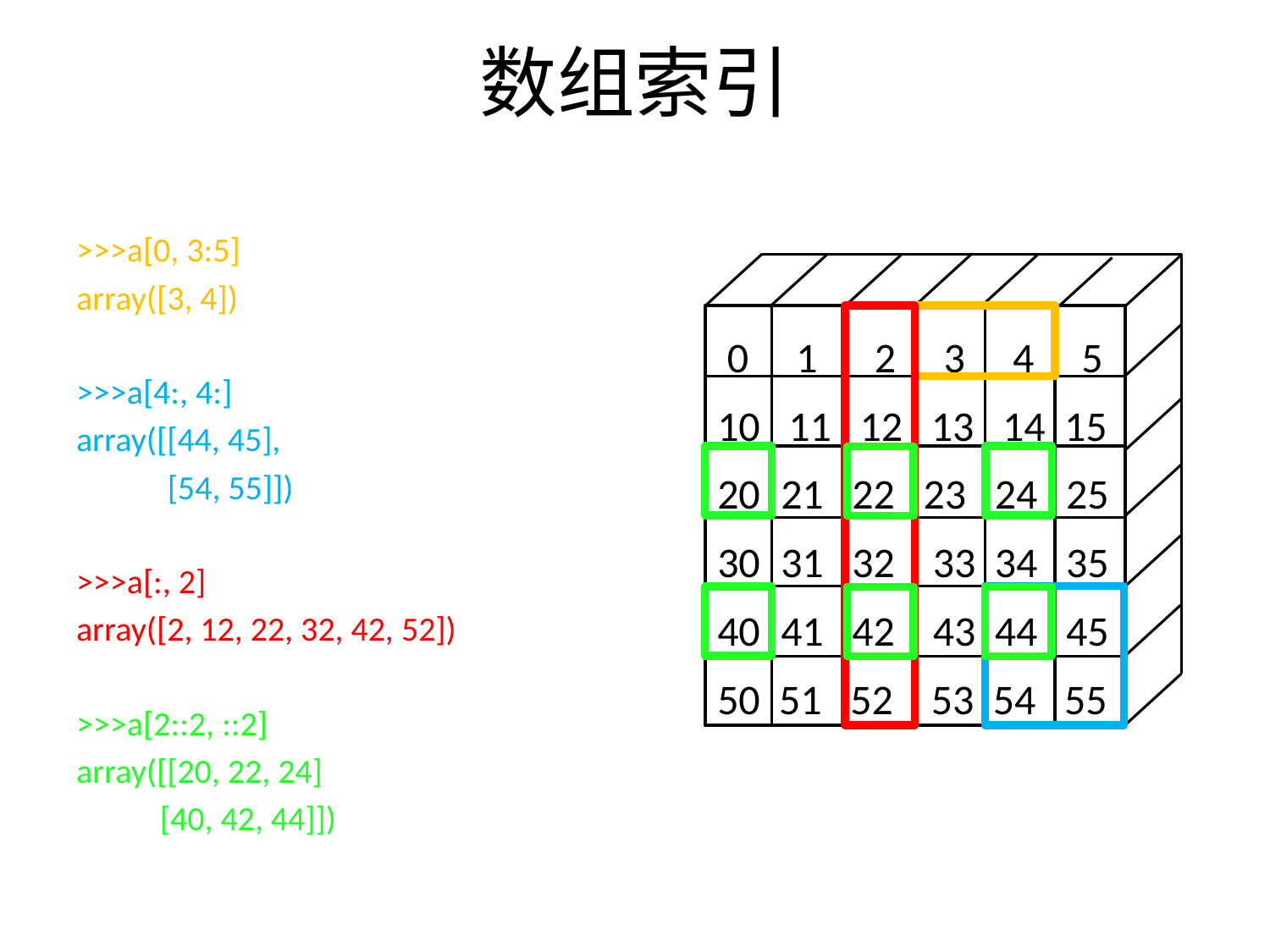

# 数组索引
>>>a[0, 3:5]
array([3, 4])

>>>a[4:, 4:]
array([[44, 45],
            [54, 55]])

>>>a[:, 2]
array([2, 12, 22, 32, 42, 52])

>>>a[2::2, ::2]
array([[20, 22, 24]
           [40, 42, 44]])

 0     1      2     3     4     5
10   11   12   13   14  15
21   22   23   24   25
31   32    33  34   35
41   42    43  44   45
50  51   52    53  54   55